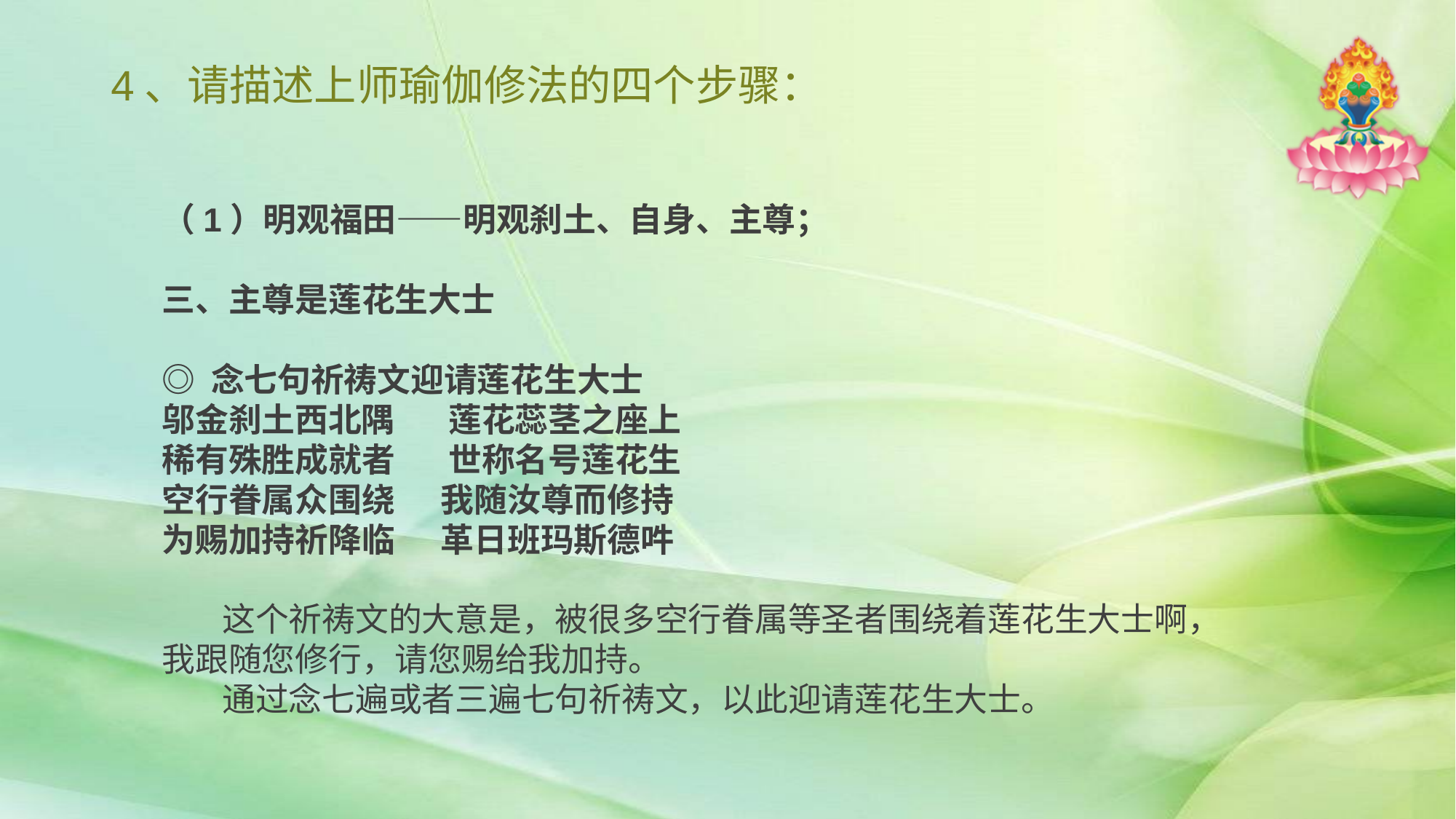

# 4、请描述上师瑜伽修法的四个步骤：
（1）明观福田——明观刹土、自身、主尊；

三、主尊是莲花生大士

◎ 念七句祈祷文迎请莲花生大士
邬金刹土西北隅       莲花蕊茎之座上
稀有殊胜成就者       世称名号莲花生
空行眷属众围绕      我随汝尊而修持
为赐加持祈降临      革日班玛斯德吽

       这个祈祷文的大意是，被很多空行眷属等圣者围绕着莲花生大士啊，我跟随您修行，请您赐给我加持。
       通过念七遍或者三遍七句祈祷文，以此迎请莲花生大士。